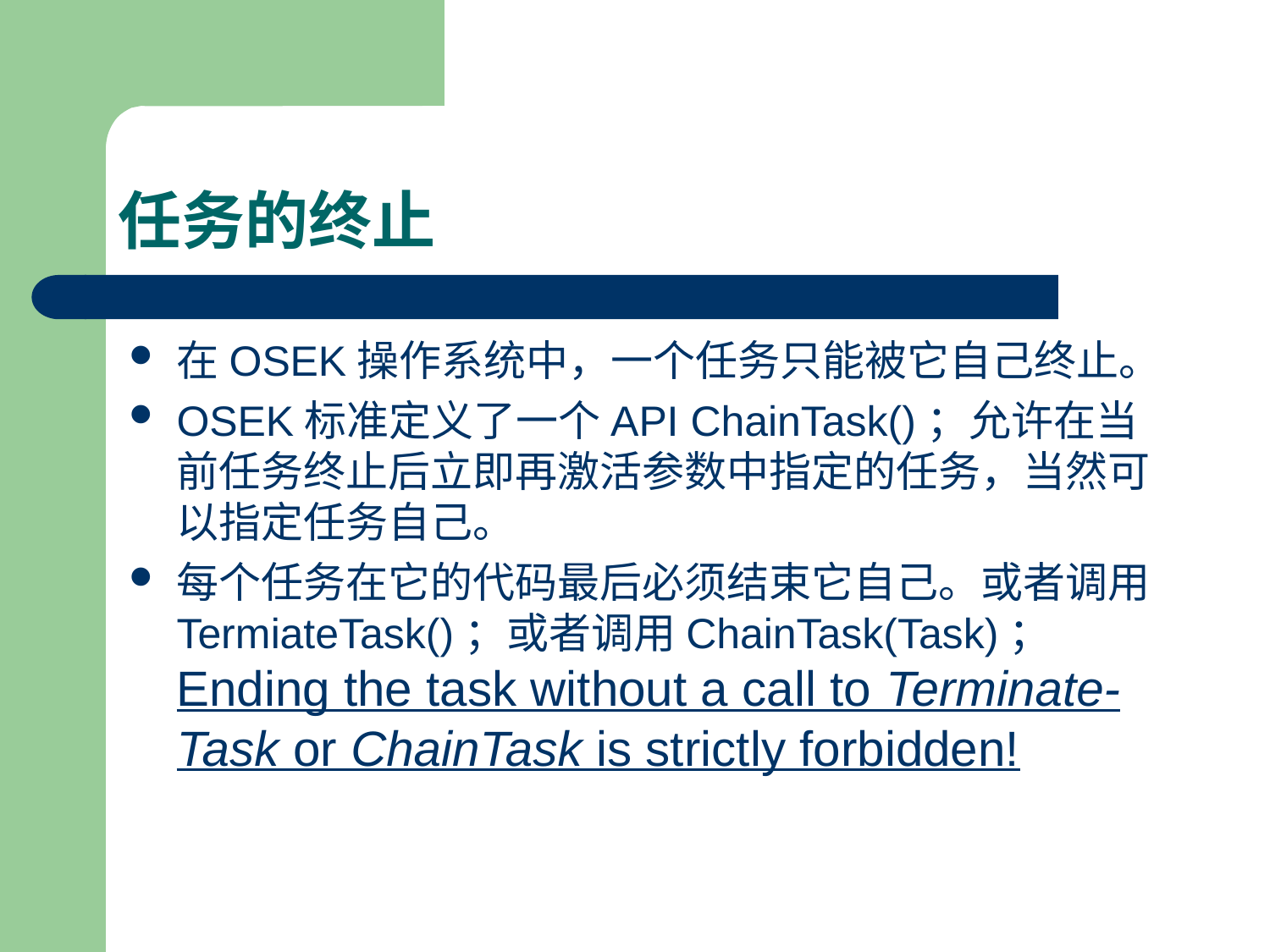

# 任务的终止
在OSEK操作系统中，一个任务只能被它自己终止。
OSEK标准定义了一个API ChainTask()；允许在当前任务终止后立即再激活参数中指定的任务，当然可以指定任务自己。
每个任务在它的代码最后必须结束它自己。或者调用TermiateTask()；或者调用ChainTask(Task)；Ending the task without a call to Terminate- Task or ChainTask is strictly forbidden!